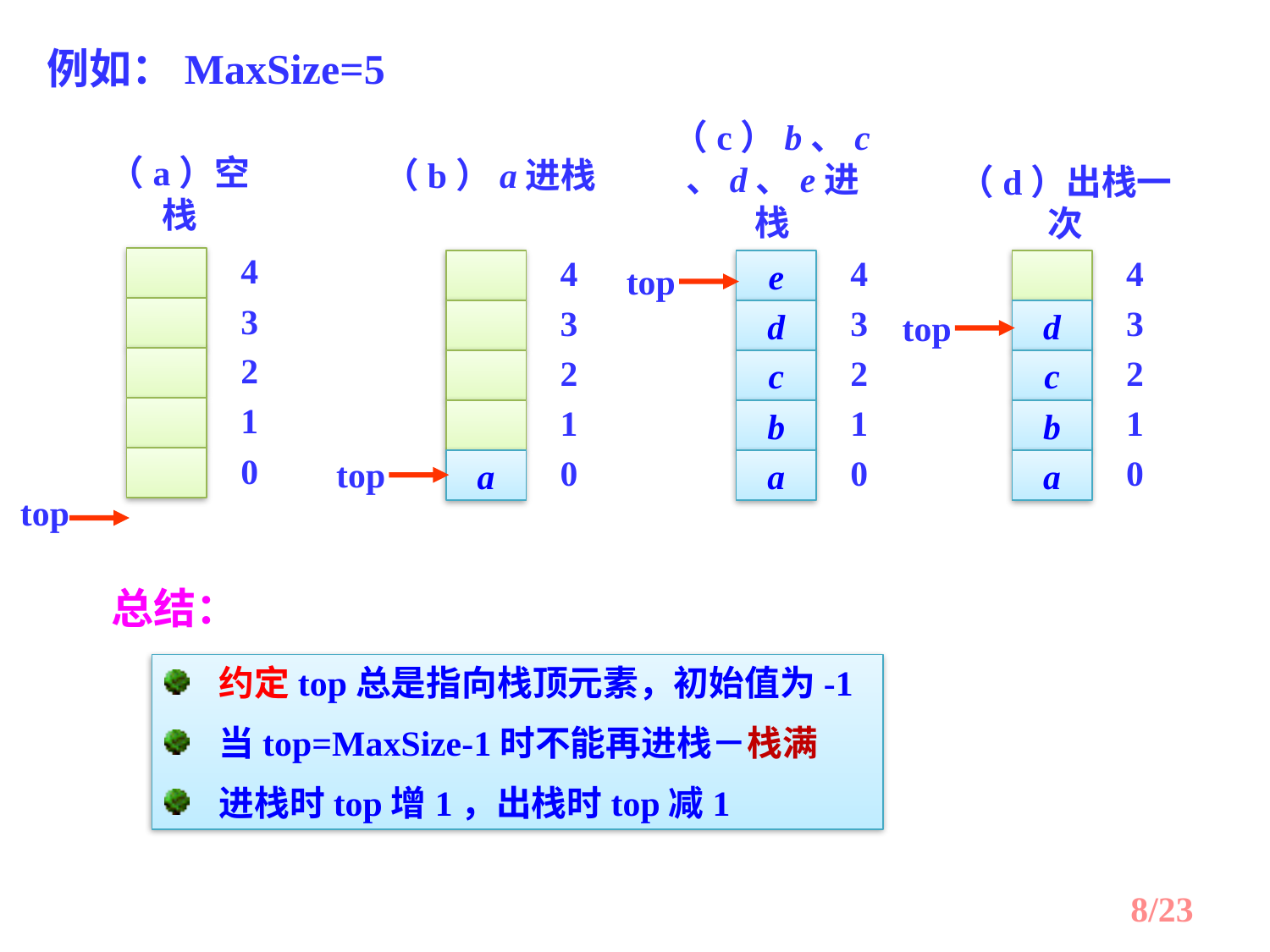

例如：MaxSize=5
（c）b、c、d、e进栈
（a）空栈
4

3

2

1

0

top

（b）a进栈
（d）出栈一次
4

3

2

1

0
top
a

4
e
top

3
d
2
c
1
b
0
a
4

3
top
d

2
c
1
b
0
a

总结：
  约定top总是指向栈顶元素，初始值为-1
  当top=MaxSize-1时不能再进栈－栈满
  进栈时top增1，出栈时top减1
8/23